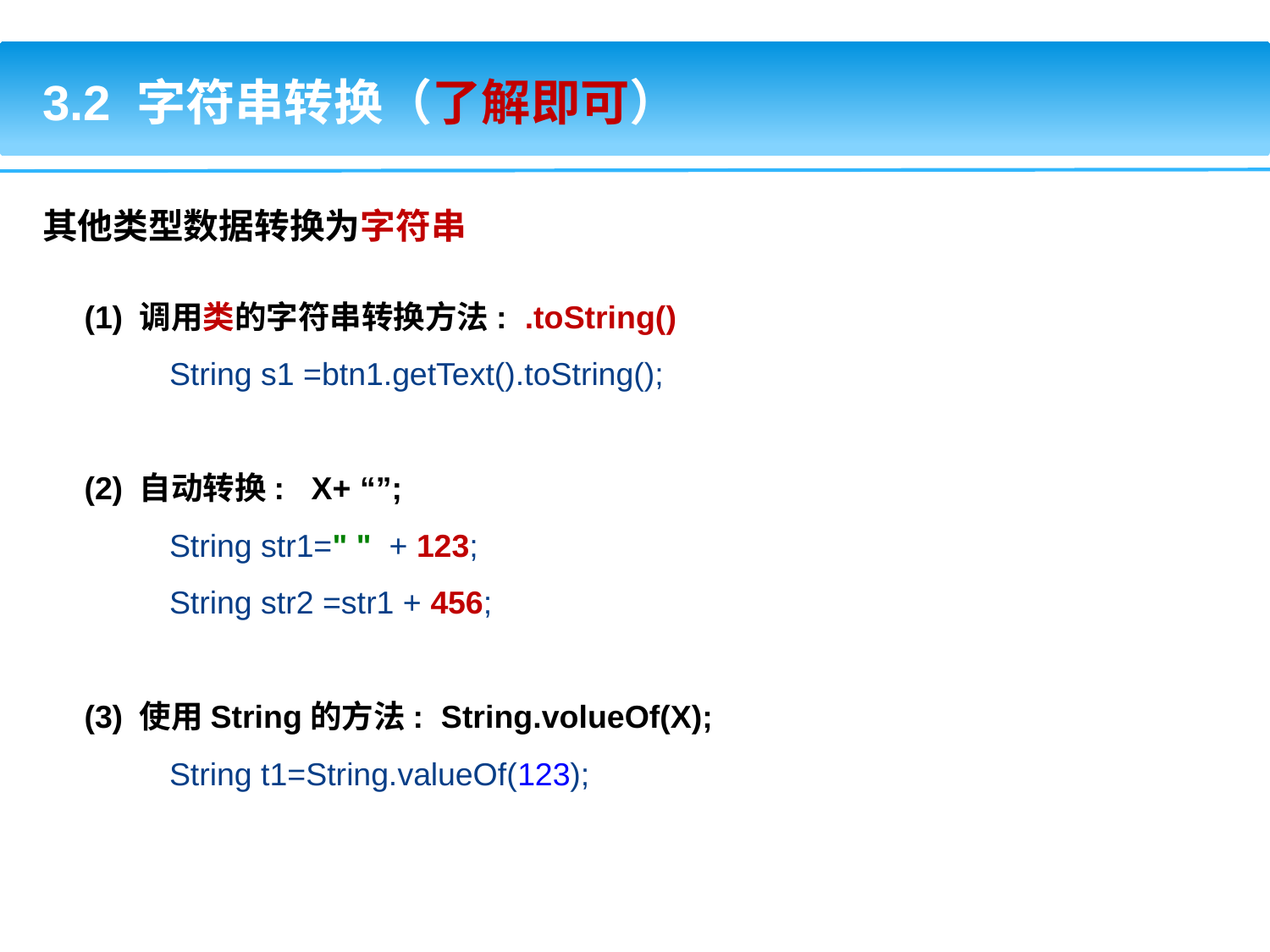

3.2 字符串转换（了解即可）
其他类型数据转换为字符串

(1) 调用类的字符串转换方法:  .toString()
String s1 =btn1.getText().toString();

(2) 自动转换:   X+ “”;
String str1=" "  + 123;
String str2 =str1 + 456;

(3) 使用String的方法:  String.volueOf(X);
String t1=String.valueOf(123);